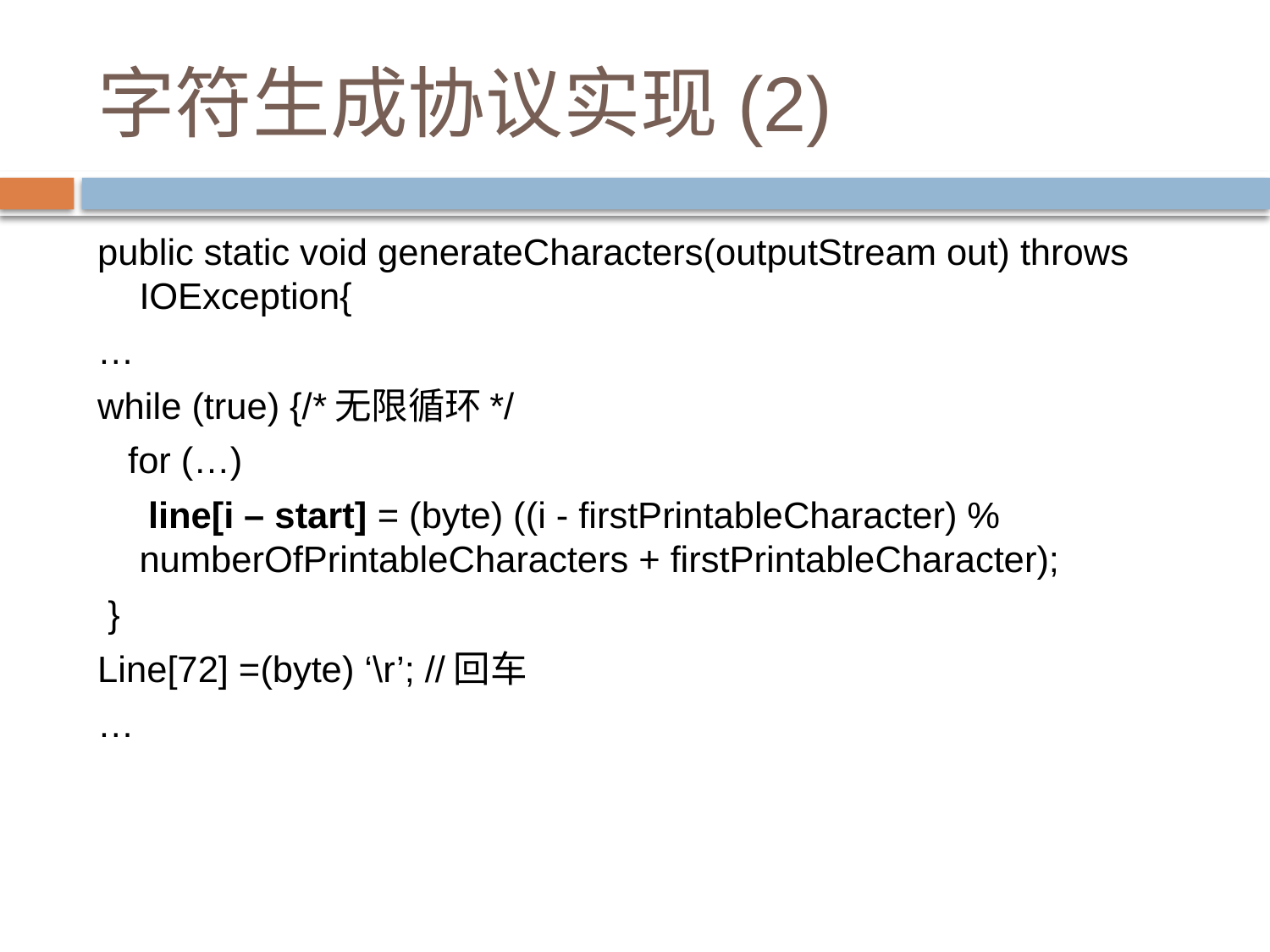

# 字符生成协议实现(2)
public static void generateCharacters(outputStream out) throws IOException{
…
while (true) {/*无限循环*/
   for (…)
     line[i – start] = (byte) ((i - firstPrintableCharacter) % numberOfPrintableCharacters + firstPrintableCharacter);
 }
Line[72] =(byte) ‘\r’; //回车
…